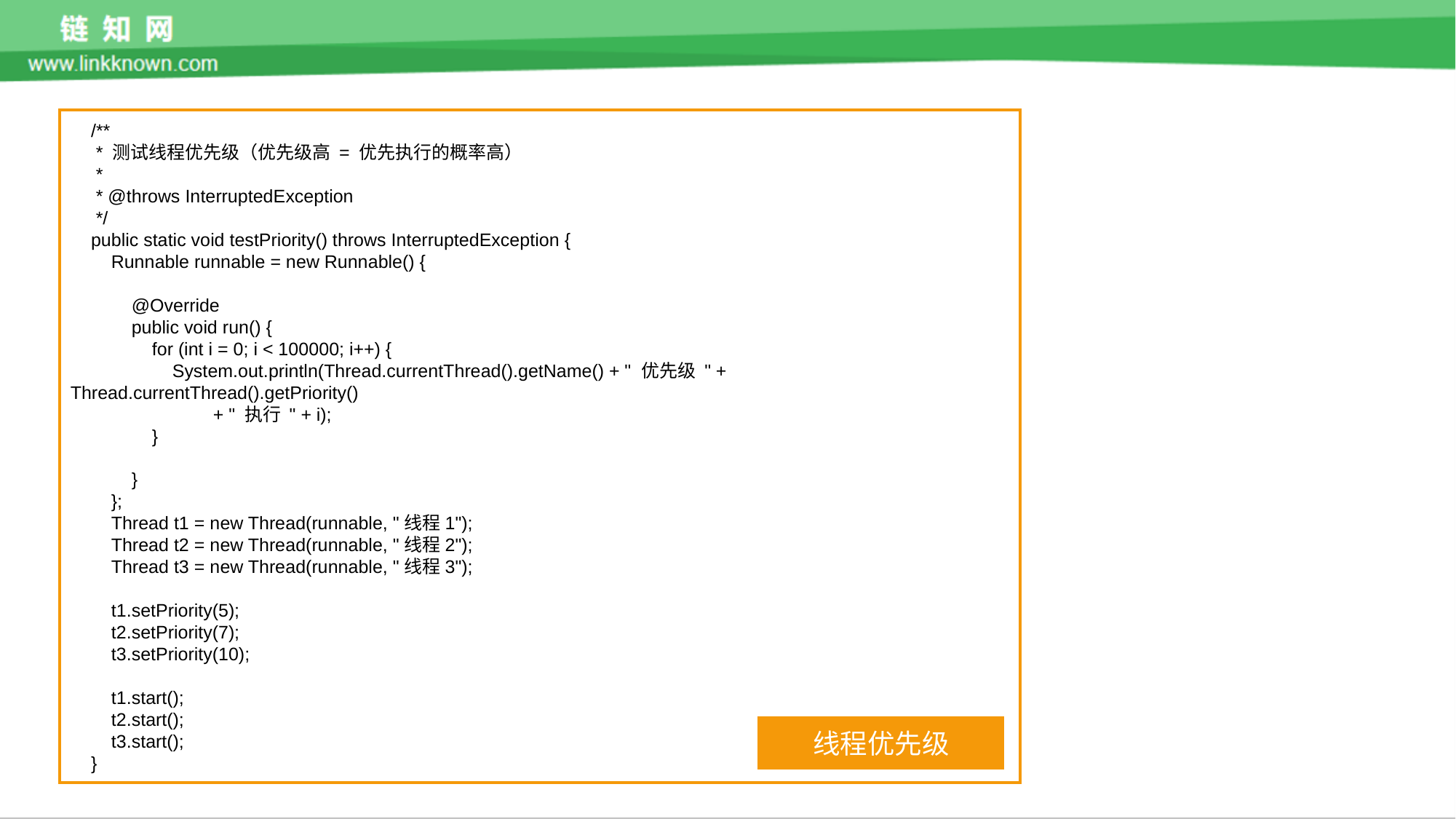

/**
     * 测试线程优先级（优先级高 = 优先执行的概率高）
     *
     * @throws InterruptedException
     */
    public static void testPriority() throws InterruptedException {
        Runnable runnable = new Runnable() {

            @Override
            public void run() {
                for (int i = 0; i < 100000; i++) {
                    System.out.println(Thread.currentThread().getName() + " 优先级 " + Thread.currentThread().getPriority()
                            + " 执行 " + i);
                }

            }
        };
        Thread t1 = new Thread(runnable, "线程1");
        Thread t2 = new Thread(runnable, "线程2");
        Thread t3 = new Thread(runnable, "线程3");

        t1.setPriority(5);
        t2.setPriority(7);
        t3.setPriority(10);

        t1.start();
        t2.start();
        t3.start();
    }
线程优先级